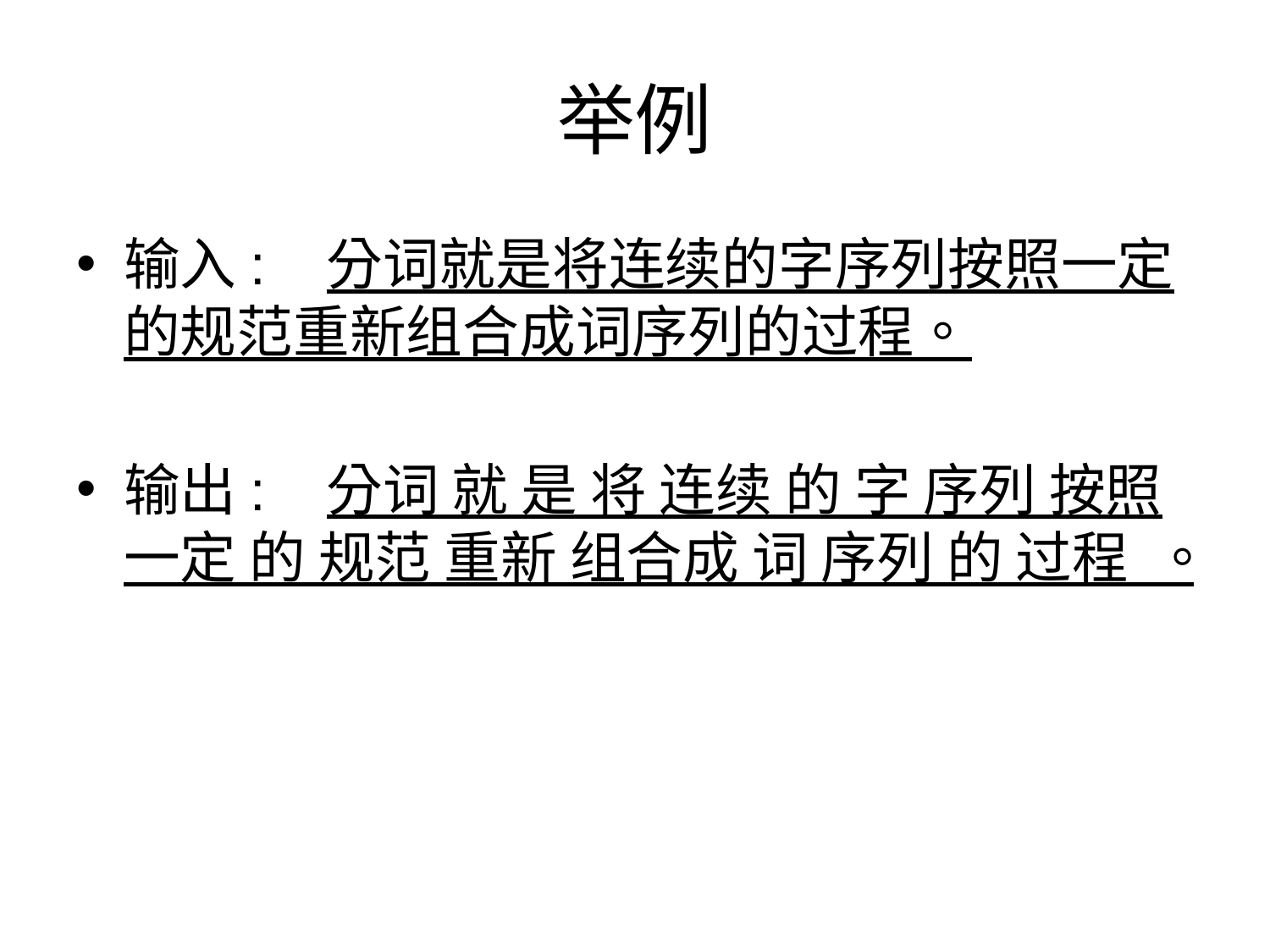

# 举例
输入:   分词就是将连续的字序列按照一定的规范重新组合成词序列的过程。

输出:   分词 就 是 将 连续 的 字 序列 按照 一定 的 规范 重新 组合成 词 序列 的 过程  。